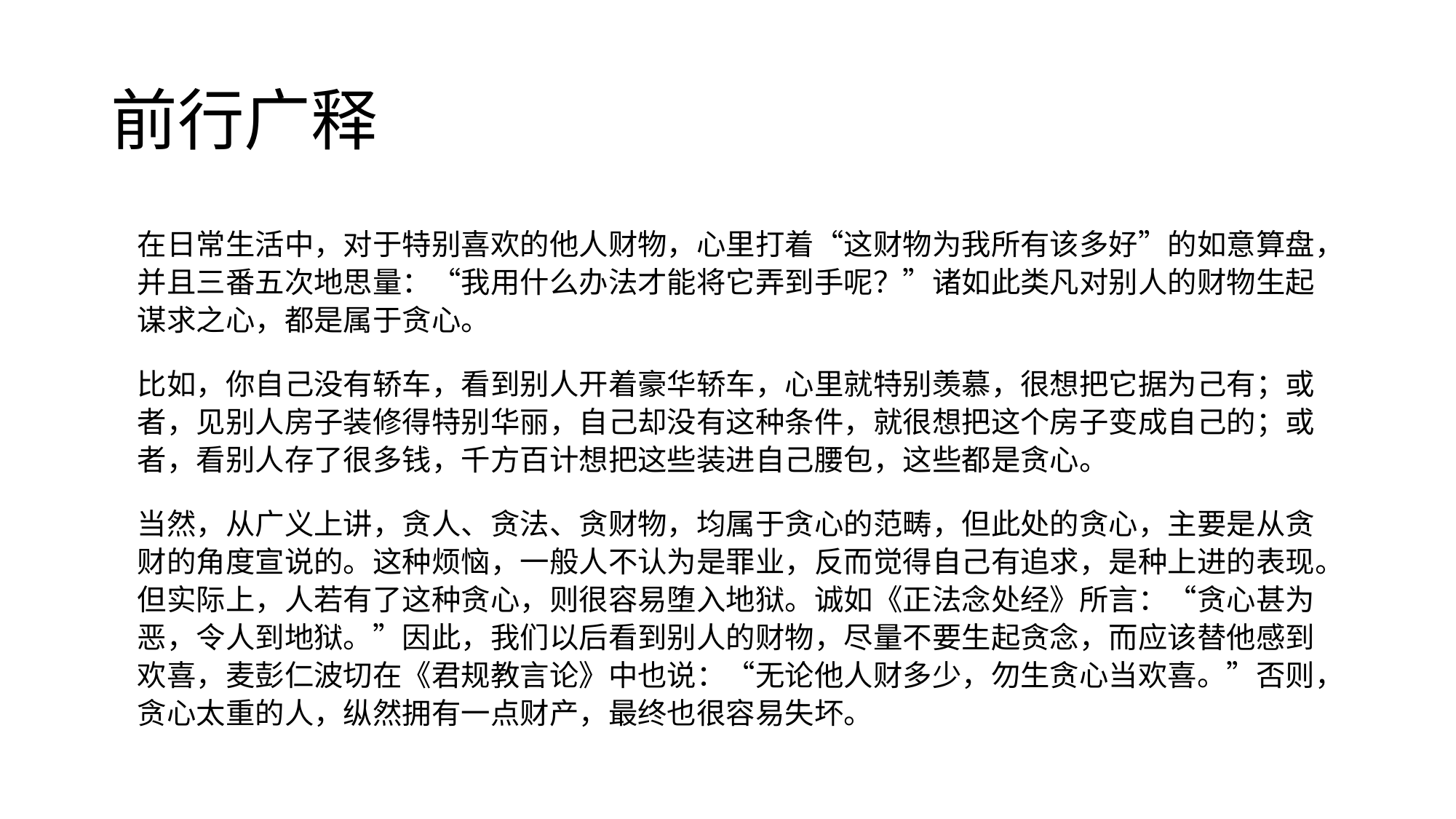

# 前行广释
在日常生活中，对于特别喜欢的他人财物，心里打着“这财物为我所有该多好”的如意算盘，并且三番五次地思量：“我用什么办法才能将它弄到手呢？”诸如此类凡对别人的财物生起谋求之心，都是属于贪心。
比如，你自己没有轿车，看到别人开着豪华轿车，心里就特别羡慕，很想把它据为己有；或者，见别人房子装修得特别华丽，自己却没有这种条件，就很想把这个房子变成自己的；或者，看别人存了很多钱，千方百计想把这些装进自己腰包，这些都是贪心。
当然，从广义上讲，贪人、贪法、贪财物，均属于贪心的范畴，但此处的贪心，主要是从贪财的角度宣说的。这种烦恼，一般人不认为是罪业，反而觉得自己有追求，是种上进的表现。但实际上，人若有了这种贪心，则很容易堕入地狱。诚如《正法念处经》所言：“贪心甚为恶，令人到地狱。”因此，我们以后看到别人的财物，尽量不要生起贪念，而应该替他感到欢喜，麦彭仁波切在《君规教言论》中也说：“无论他人财多少，勿生贪心当欢喜。”否则，贪心太重的人，纵然拥有一点财产，最终也很容易失坏。